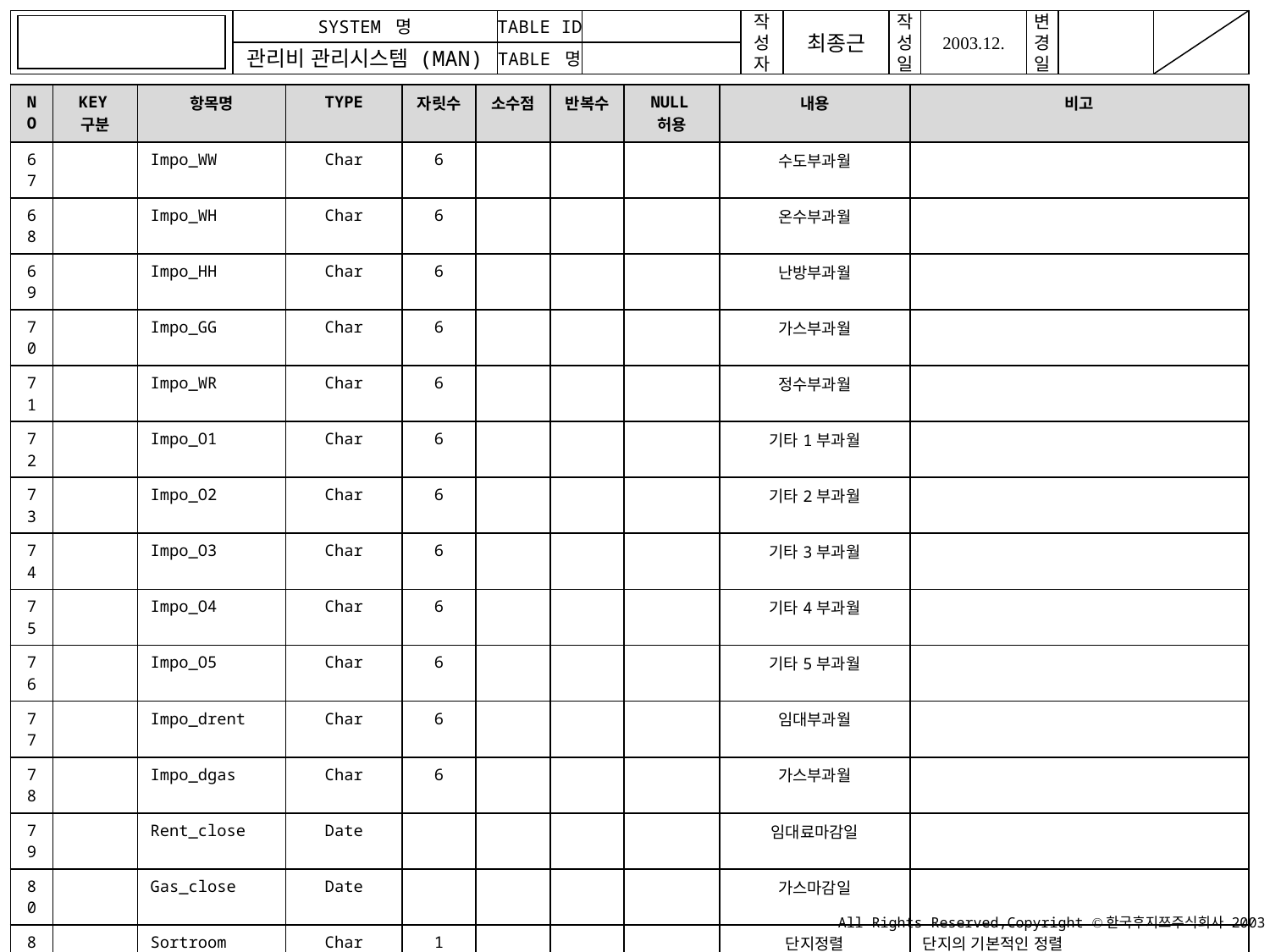

| NO | KEY구분 | 항목명 | TYPE | 자릿수 | 소수점 | 반복수 | NULL허용 | 내용 | 비고 |
| --- | --- | --- | --- | --- | --- | --- | --- | --- | --- |
| 67 |  | Impo\_WW | Char | 6 |  |  |  | 수도부과월 |  |
| 68 |  | Impo\_WH | Char | 6 |  |  |  | 온수부과월 |  |
| 69 |  | Impo\_HH | Char | 6 |  |  |  | 난방부과월 |  |
| 70 |  | Impo\_GG | Char | 6 |  |  |  | 가스부과월 |  |
| 71 |  | Impo\_WR | Char | 6 |  |  |  | 정수부과월 |  |
| 72 |  | Impo\_O1 | Char | 6 |  |  |  | 기타1부과월 |  |
| 73 |  | Impo\_O2 | Char | 6 |  |  |  | 기타2부과월 |  |
| 74 |  | Impo\_O3 | Char | 6 |  |  |  | 기타3부과월 |  |
| 75 |  | Impo\_O4 | Char | 6 |  |  |  | 기타4부과월 |  |
| 76 |  | Impo\_O5 | Char | 6 |  |  |  | 기타5부과월 |  |
| 77 |  | Impo\_drent | Char | 6 |  |  |  | 임대부과월 |  |
| 78 |  | Impo\_dgas | Char | 6 |  |  |  | 가스부과월 |  |
| 79 |  | Rent\_close | Date |  |  |  |  | 임대료마감일 |  |
| 80 |  | Gas\_close | Date |  |  |  |  | 가스마감일 |  |
| 81 |  | Sortroom | Char | 1 |  |  |  | 단지정렬 | 단지의 기본적인 정렬 |